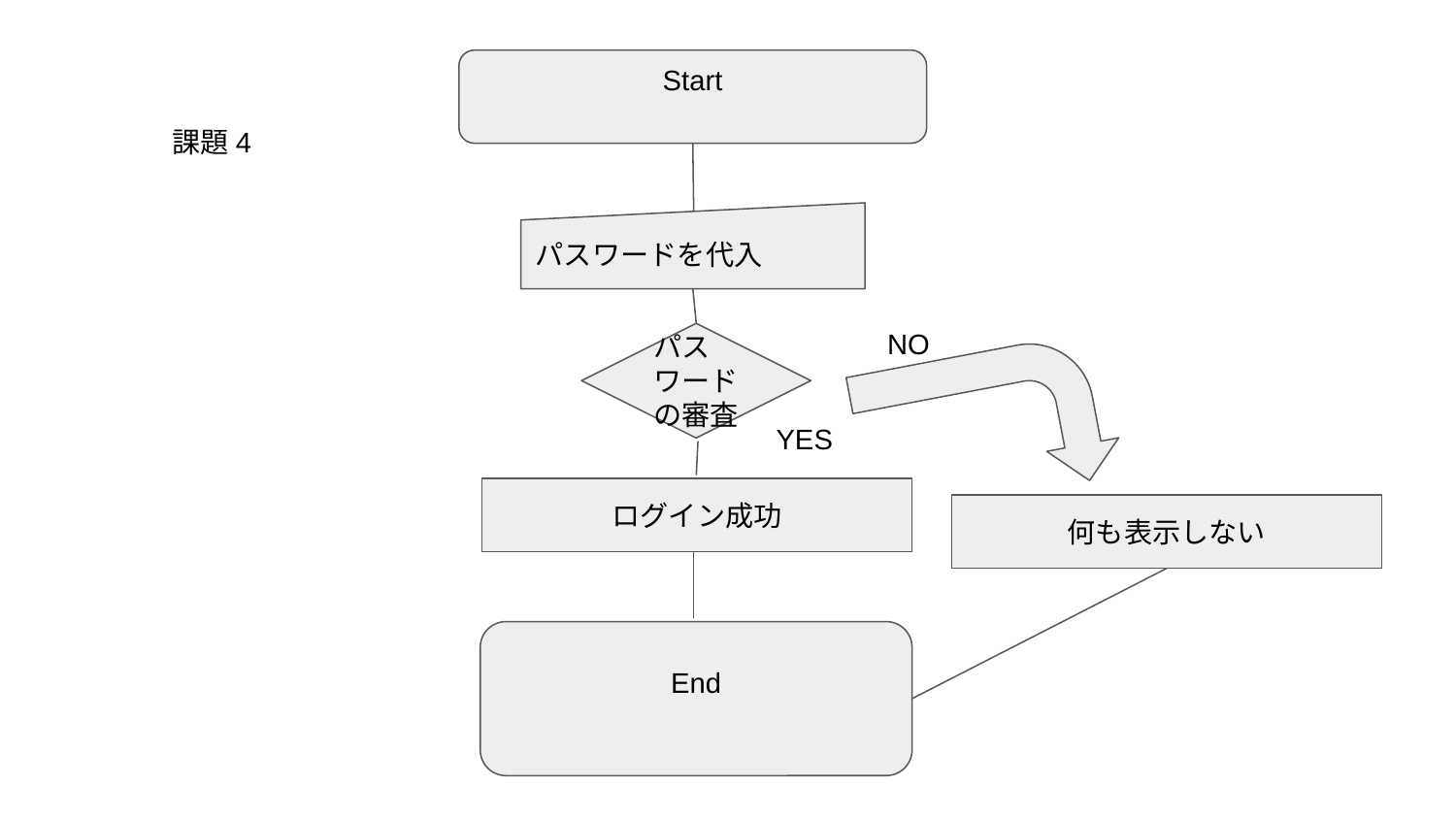

Start

課題4

パスワードを代入

NO
パスワードの審査
YES

ログイン成功
何も表示しない
End